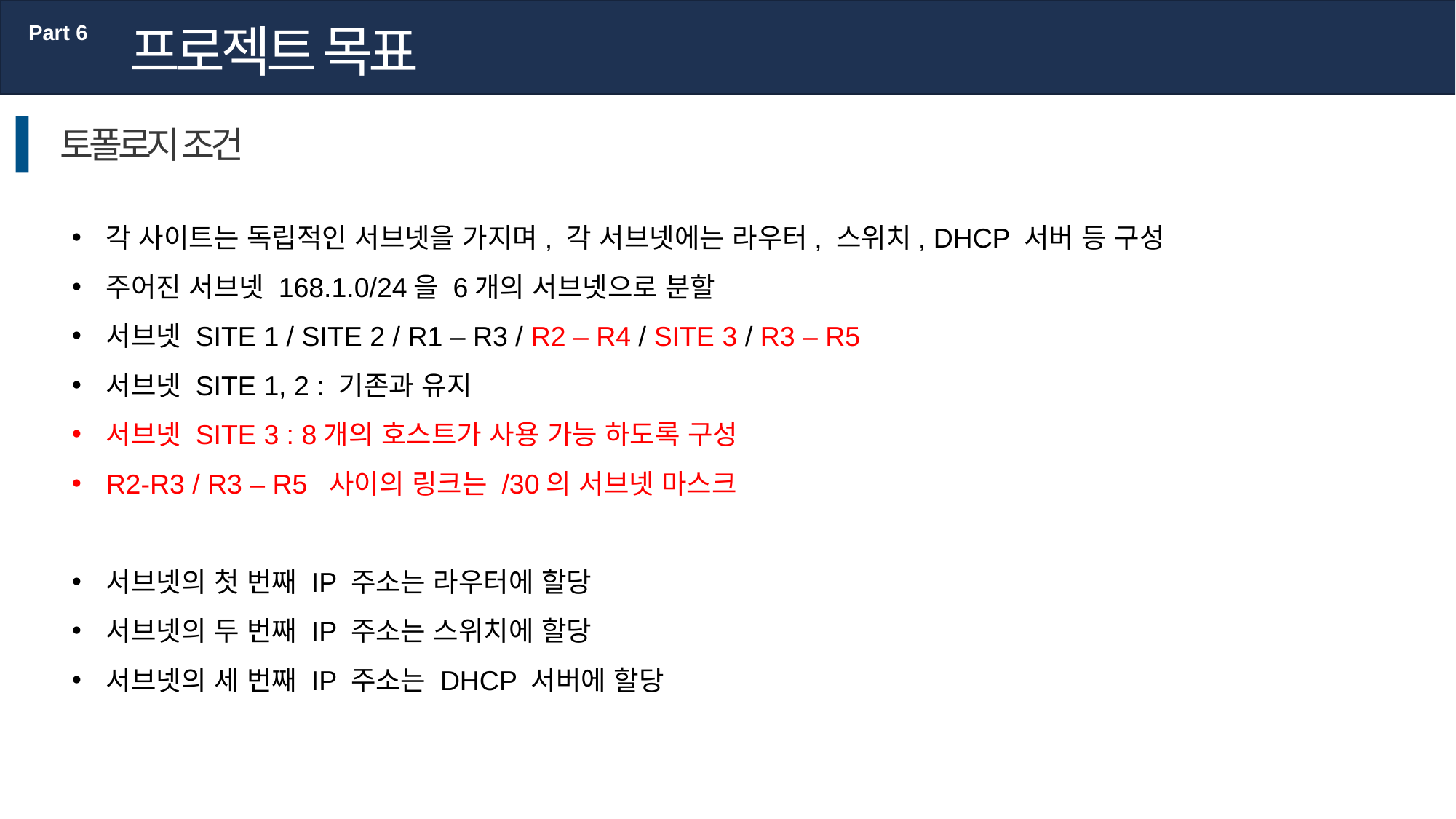

프로젝트 목표
Part 6

토폴로지 조건
각 사이트는 독립적인 서브넷을 가지며, 각 서브넷에는 라우터, 스위치, DHCP 서버 등 구성
주어진 서브넷 168.1.0/24을 6개의 서브넷으로 분할
서브넷 SITE 1 / SITE 2 / R1 – R3 / R2 – R4 / SITE 3 / R3 – R5
서브넷 SITE 1, 2 : 기존과 유지
서브넷 SITE 3 : 8개의 호스트가 사용 가능 하도록 구성
R2-R3 / R3 – R5  사이의 링크는 /30의 서브넷 마스크

서브넷의 첫 번째 IP 주소는 라우터에 할당
서브넷의 두 번째 IP 주소는 스위치에 할당
서브넷의 세 번째 IP 주소는 DHCP 서버에 할당